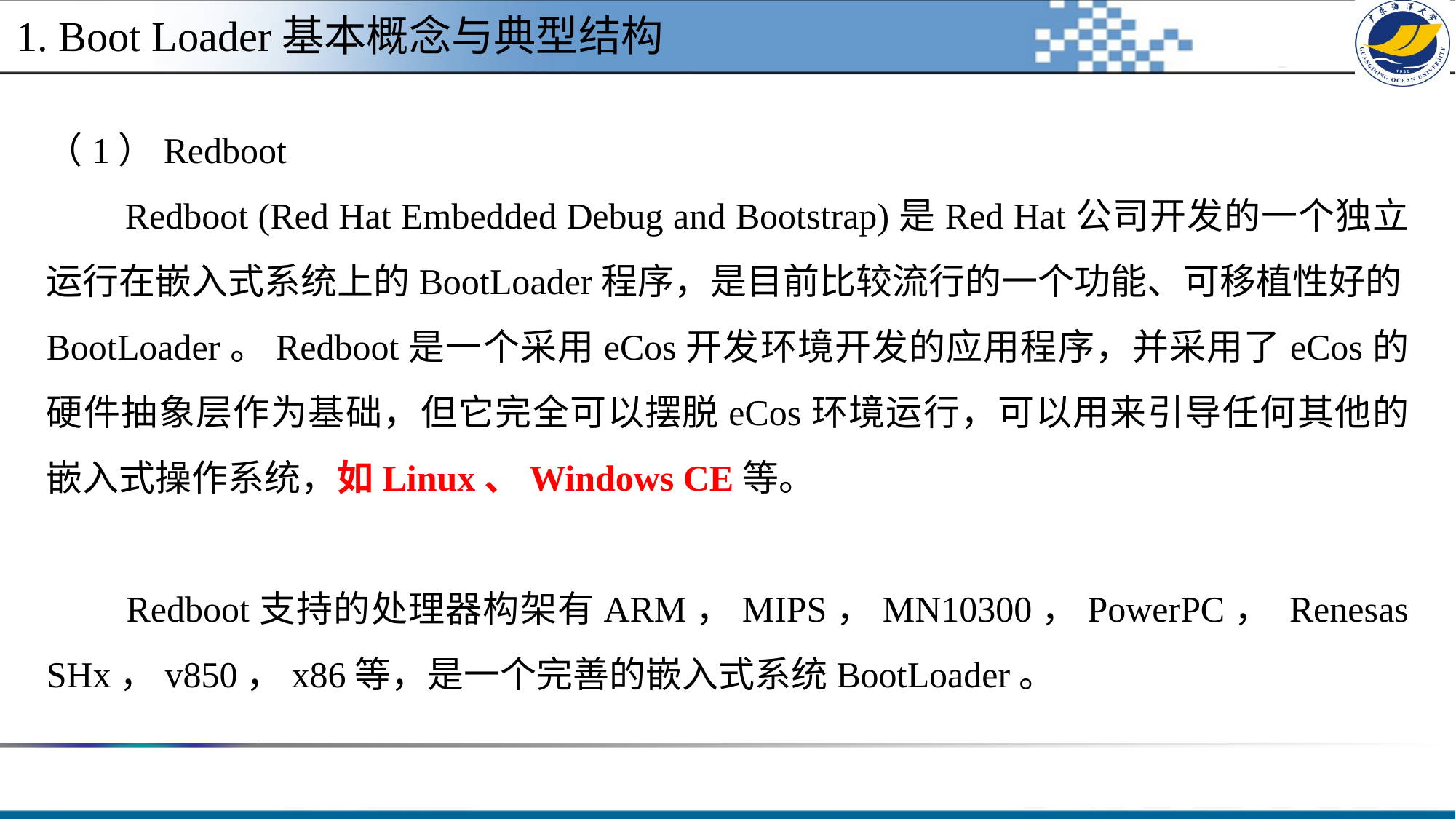

1. Boot Loader基本概念与典型结构
（1）Redboot
        Redboot (Red Hat Embedded Debug and Bootstrap)是Red Hat公司开发的一个独立运行在嵌入式系统上的BootLoader程序，是目前比较流行的一个功能、可移植性好的BootLoader。Redboot是一个采用eCos开发环境开发的应用程序，并采用了eCos的硬件抽象层作为基础，但它完全可以摆脱eCos环境运行，可以用来引导任何其他的嵌入式操作系统，如Linux、Windows CE等。

        Redboot支持的处理器构架有ARM，MIPS，MN10300，PowerPC， Renesas SHx，v850，x86等，是一个完善的嵌入式系统BootLoader。